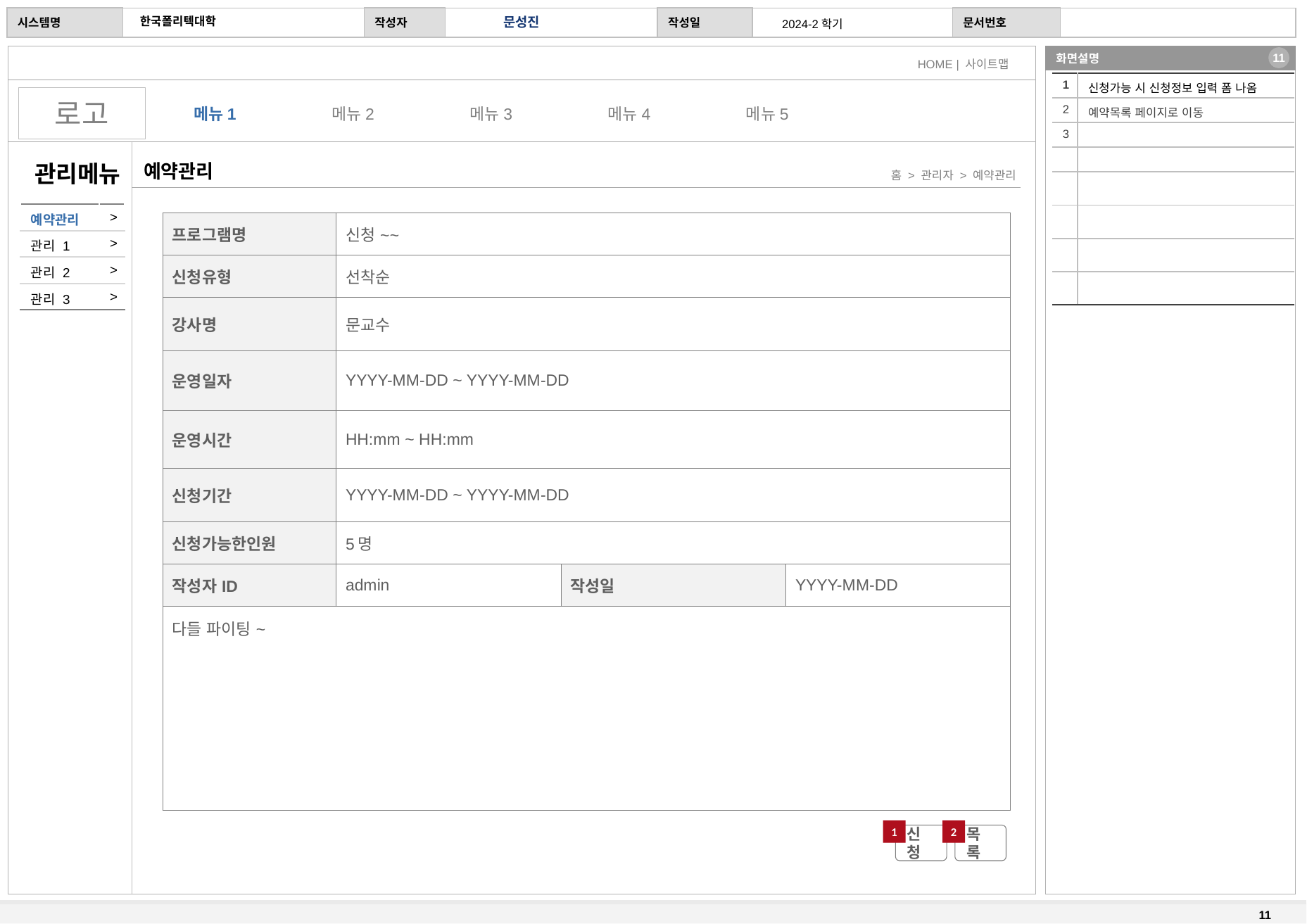

| 1 | 신청가능 시 신청정보 입력 폼 나옴 |
| --- | --- |
| 2 | 예약목록 페이지로 이동 |
| 3 |  |
|  |  |
|  |  |
|  |  |
|  |  |
|  |  |
| 프로그램명 | 신청~~ |  |  |
| --- | --- | --- | --- |
| 신청유형 | 선착순 |  |  |
| 강사명 | 문교수 |  |  |
| 운영일자 | YYYY-MM-DD ~ YYYY-MM-DD |  |  |
| 운영시간 | HH:mm ~ HH:mm |  |  |
| 신청기간 | YYYY-MM-DD ~ YYYY-MM-DD |  |  |
| 신청가능한인원 | 5명 |  |  |
| 작성자ID | admin | 작성일 | YYYY-MM-DD |
| 다들 파이팅~ |  |  |  |
1
2
신청
목록